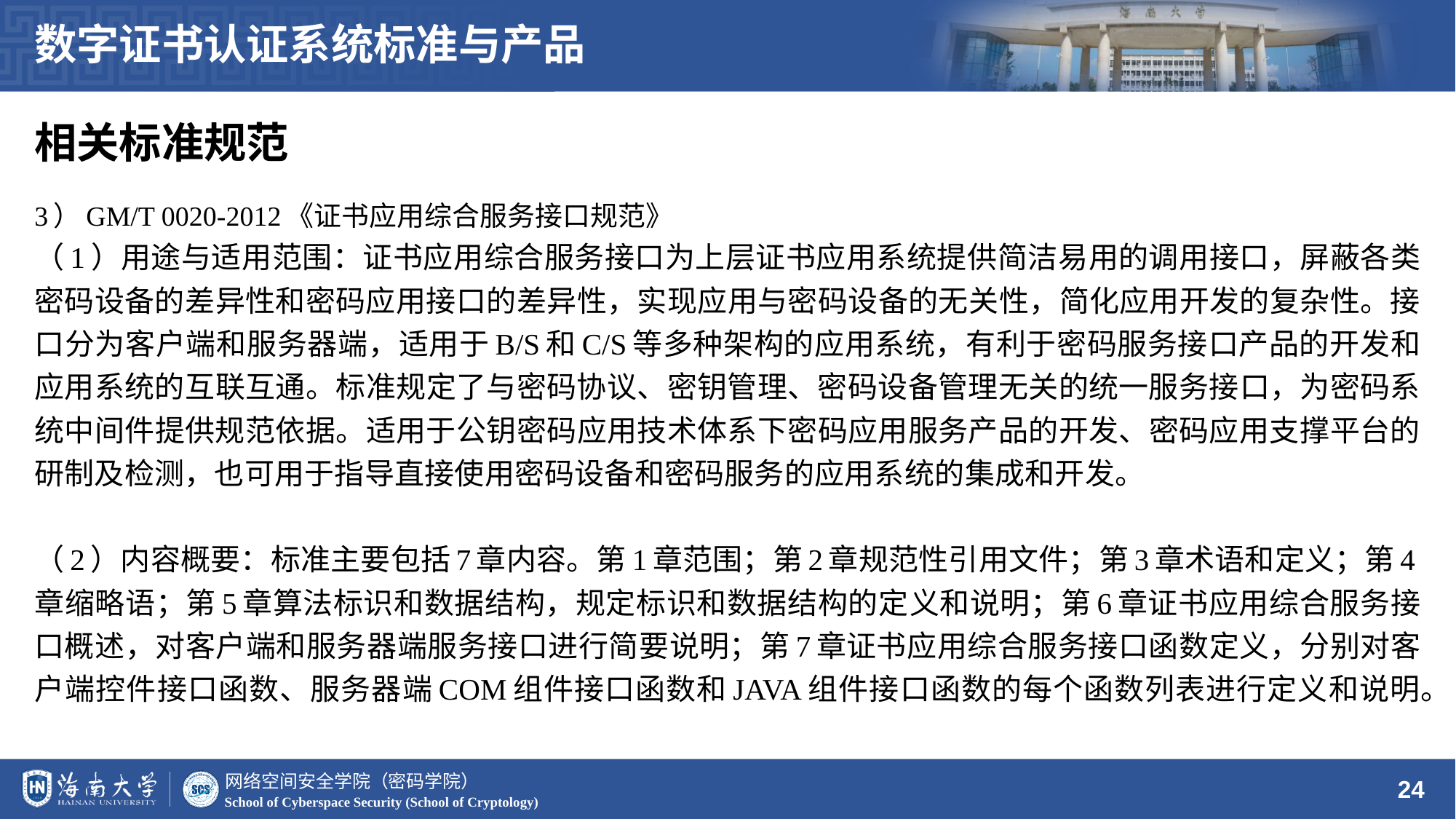

数字证书认证系统标准与产品
相关标准规范
3）GM/T 0020-2012《证书应用综合服务接口规范》
（1）用途与适用范围：证书应用综合服务接口为上层证书应用系统提供简洁易用的调用接口，屏蔽各类密码设备的差异性和密码应用接口的差异性，实现应用与密码设备的无关性，简化应用开发的复杂性。接口分为客户端和服务器端，适用于B/S和C/S等多种架构的应用系统，有利于密码服务接口产品的开发和应用系统的互联互通。标准规定了与密码协议、密钥管理、密码设备管理无关的统一服务接口，为密码系统中间件提供规范依据。适用于公钥密码应用技术体系下密码应用服务产品的开发、密码应用支撑平台的研制及检测，也可用于指导直接使用密码设备和密码服务的应用系统的集成和开发。

（2）内容概要：标准主要包括7章内容。第1章范围；第2章规范性引用文件；第3章术语和定义；第4章缩略语；第5章算法标识和数据结构，规定标识和数据结构的定义和说明；第6章证书应用综合服务接口概述，对客户端和服务器端服务接口进行简要说明；第7章证书应用综合服务接口函数定义，分别对客户端控件接口函数、服务器端COM组件接口函数和JAVA组件接口函数的每个函数列表进行定义和说明。
24